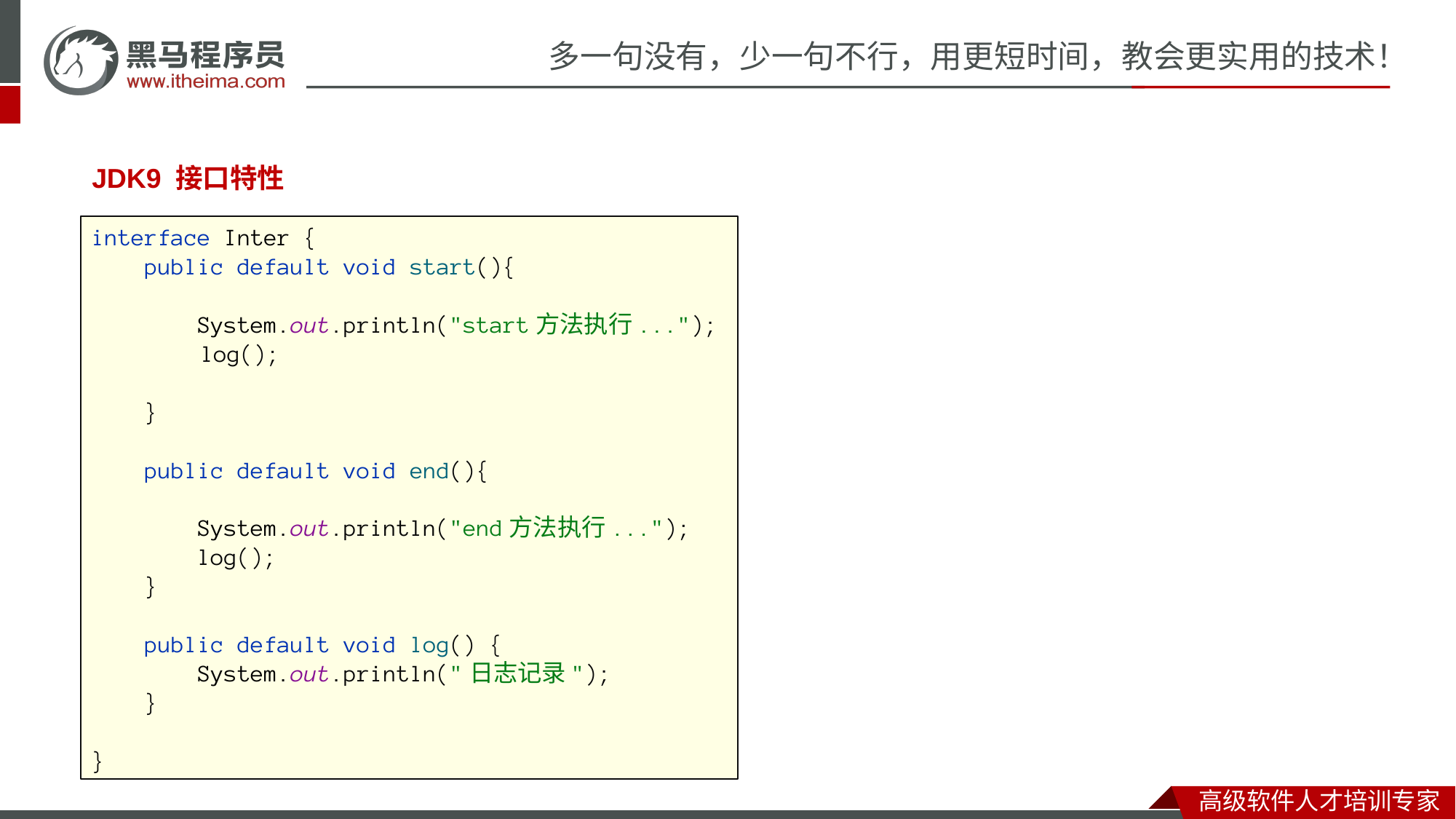

JDK9 接口特性
interface Inter {
    public default void start(){
        System.out.println("start方法执行...");
 	log();
    }
    public default void end(){
        System.out.println("end方法执行...");
        log();
    }

    public default void log() {
        System.out.println("日志记录");
    }
}